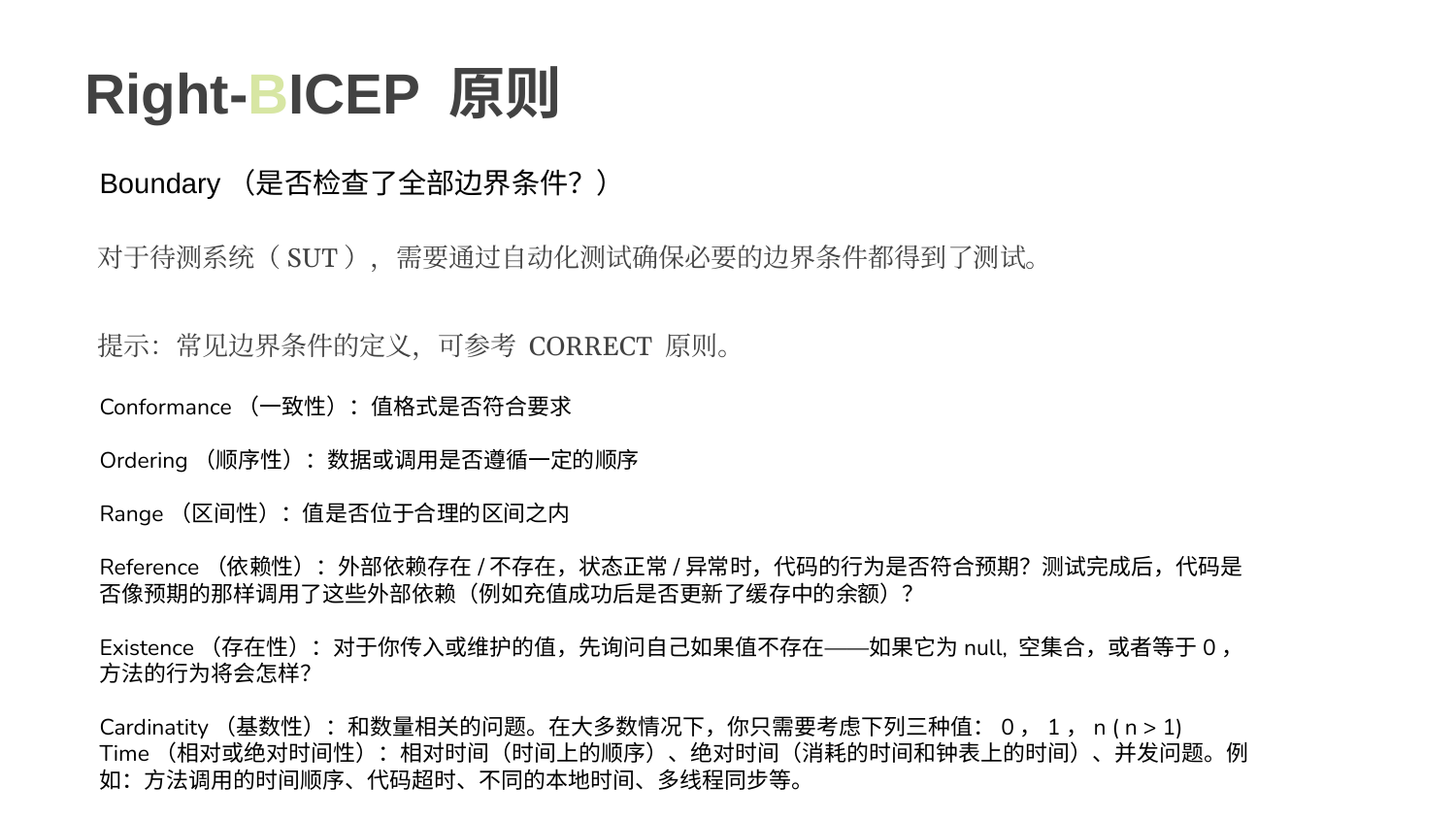

# Right-BICEP 原则
Boundary（是否检查了全部边界条件？）
对于待测系统（SUT），需要通过自动化测试确保必要的边界条件都得到了测试。

提示：常见边界条件的定义，可参考 CORRECT 原则。

Conformance（一致性）：值格式是否符合要求

Ordering（顺序性）：数据或调用是否遵循一定的顺序

Range（区间性）：值是否位于合理的区间之内

Reference（依赖性）：外部依赖存在/不存在，状态正常/异常时，代码的行为是否符合预期？测试完成后，代码是否像预期的那样调用了这些外部依赖（例如充值成功后是否更新了缓存中的余额）？

Existence（存在性）：对于你传入或维护的值，先询问自己如果值不存在——如果它为null, 空集合，或者等于0，方法的行为将会怎样？

Cardinatity（基数性）：和数量相关的问题。在大多数情况下，你只需要考虑下列三种值：0，1，n ( n > 1)
Time（相对或绝对时间性）：相对时间（时间上的顺序）、绝对时间（消耗的时间和钟表上的时间）、并发问题。例如：方法调用的时间顺序、代码超时、不同的本地时间、多线程同步等。